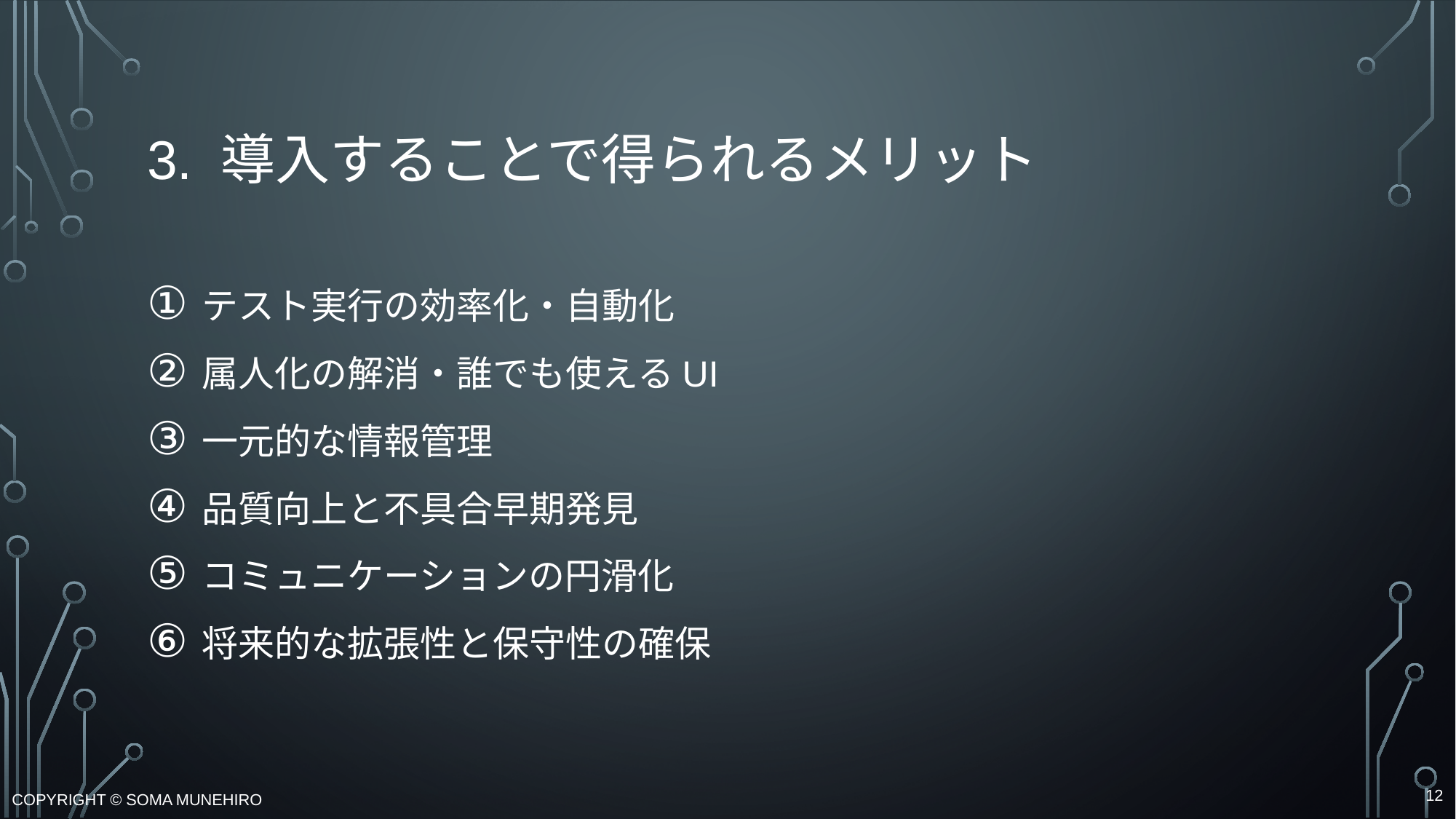

# 3. 導入することで得られるメリット
テスト実行の効率化・自動化
属人化の解消・誰でも使えるUI
一元的な情報管理
品質向上と不具合早期発見
コミュニケーションの円滑化
将来的な拡張性と保守性の確保
12
Copyright © Soma Munehiro